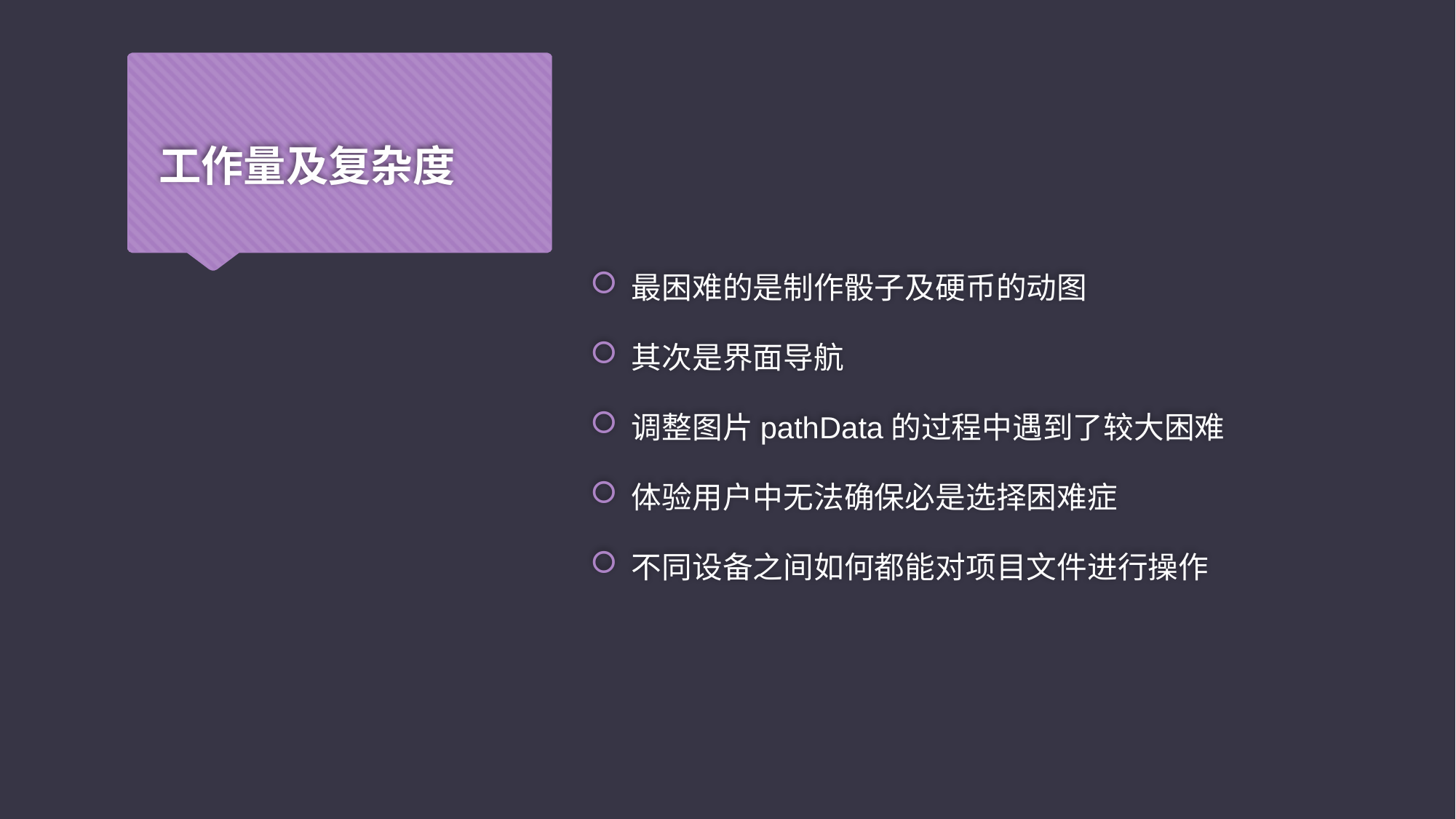

# 工作量及复杂度

最困难的是制作骰子及硬币的动图
其次是界面导航
调整图片pathData的过程中遇到了较大困难
体验用户中无法确保必是选择困难症
不同设备之间如何都能对项目文件进行操作